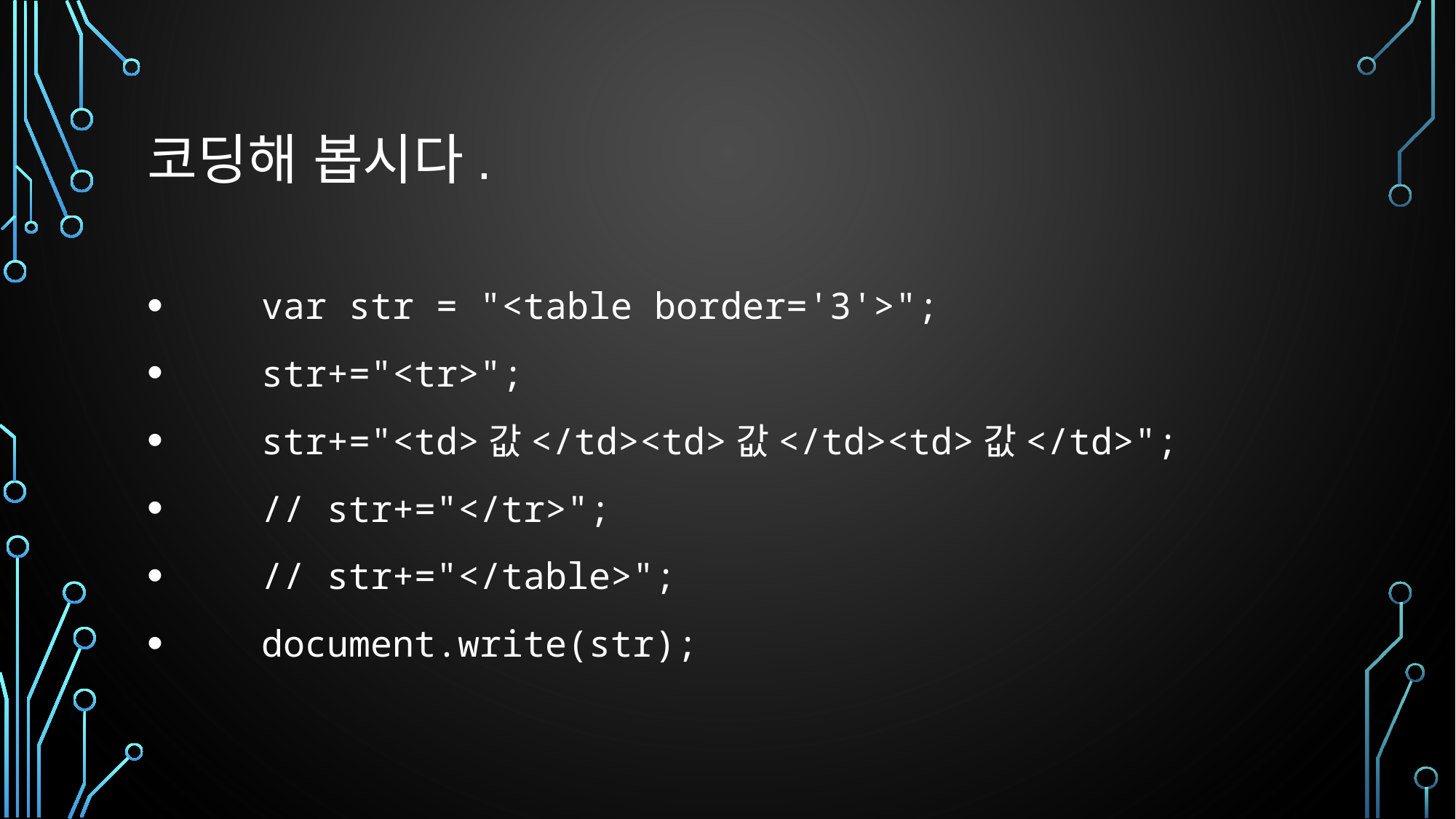

# 코딩해 봅시다.
    var str = "<table border='3'>";
    str+="<tr>";
    str+="<td>값</td><td>값</td><td>값</td>";
    // str+="</tr>";
    // str+="</table>";
    document.write(str);